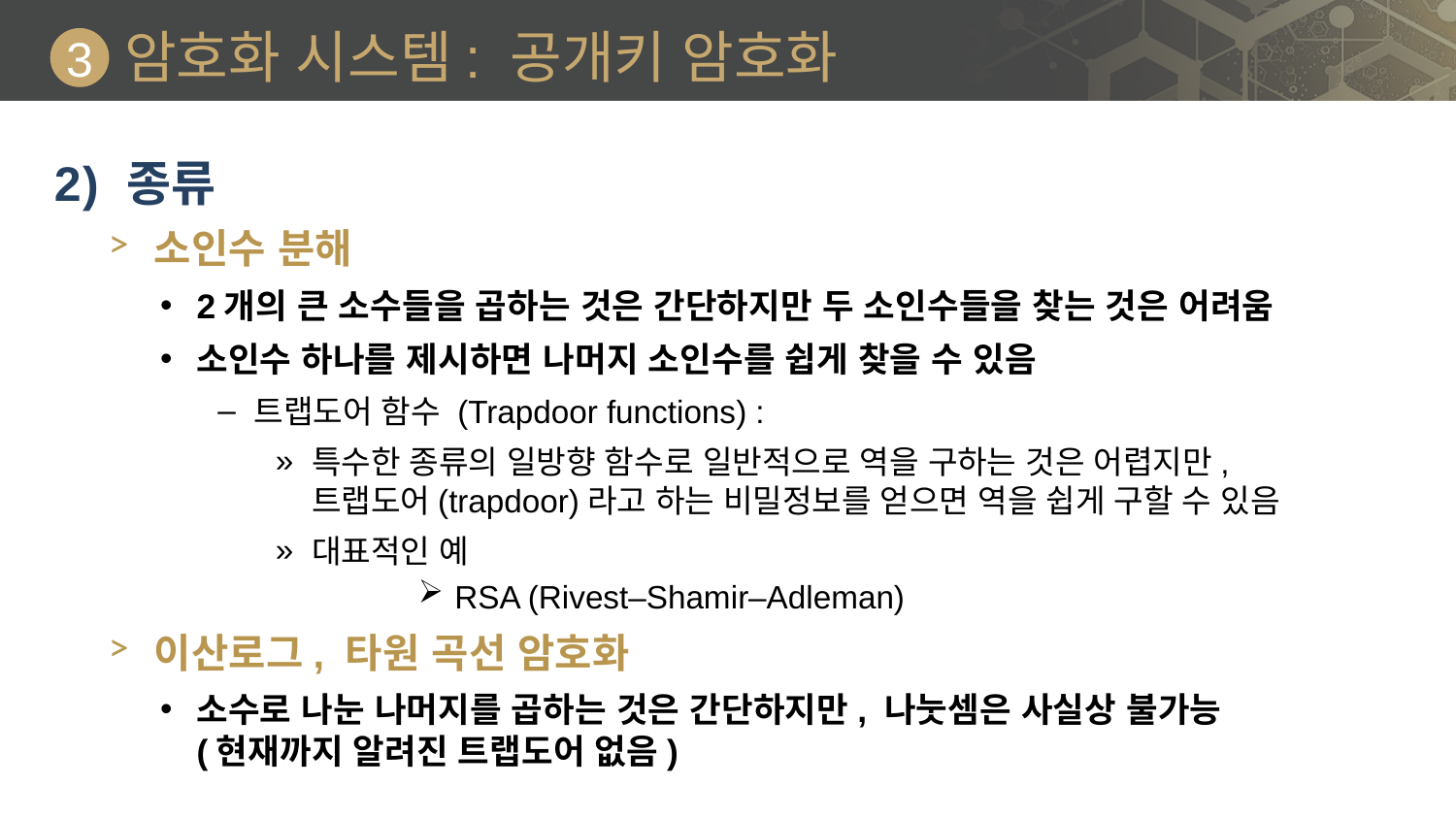

# 암호화 시스템: 공개키 암호화
3
종류
소인수 분해
2개의 큰 소수들을 곱하는 것은 간단하지만 두 소인수들을 찾는 것은 어려움
소인수 하나를 제시하면 나머지 소인수를 쉽게 찾을 수 있음
트랩도어 함수 (Trapdoor functions) :
특수한 종류의 일방향 함수로 일반적으로 역을 구하는 것은 어렵지만,
트랩도어(trapdoor)라고 하는 비밀정보를 얻으면 역을 쉽게 구할 수 있음
대표적인 예
RSA (Rivest–Shamir–Adleman)
이산로그, 타원 곡선 암호화
소수로 나눈 나머지를 곱하는 것은 간단하지만, 나눗셈은 사실상 불가능
(현재까지 알려진 트랩도어 없음)